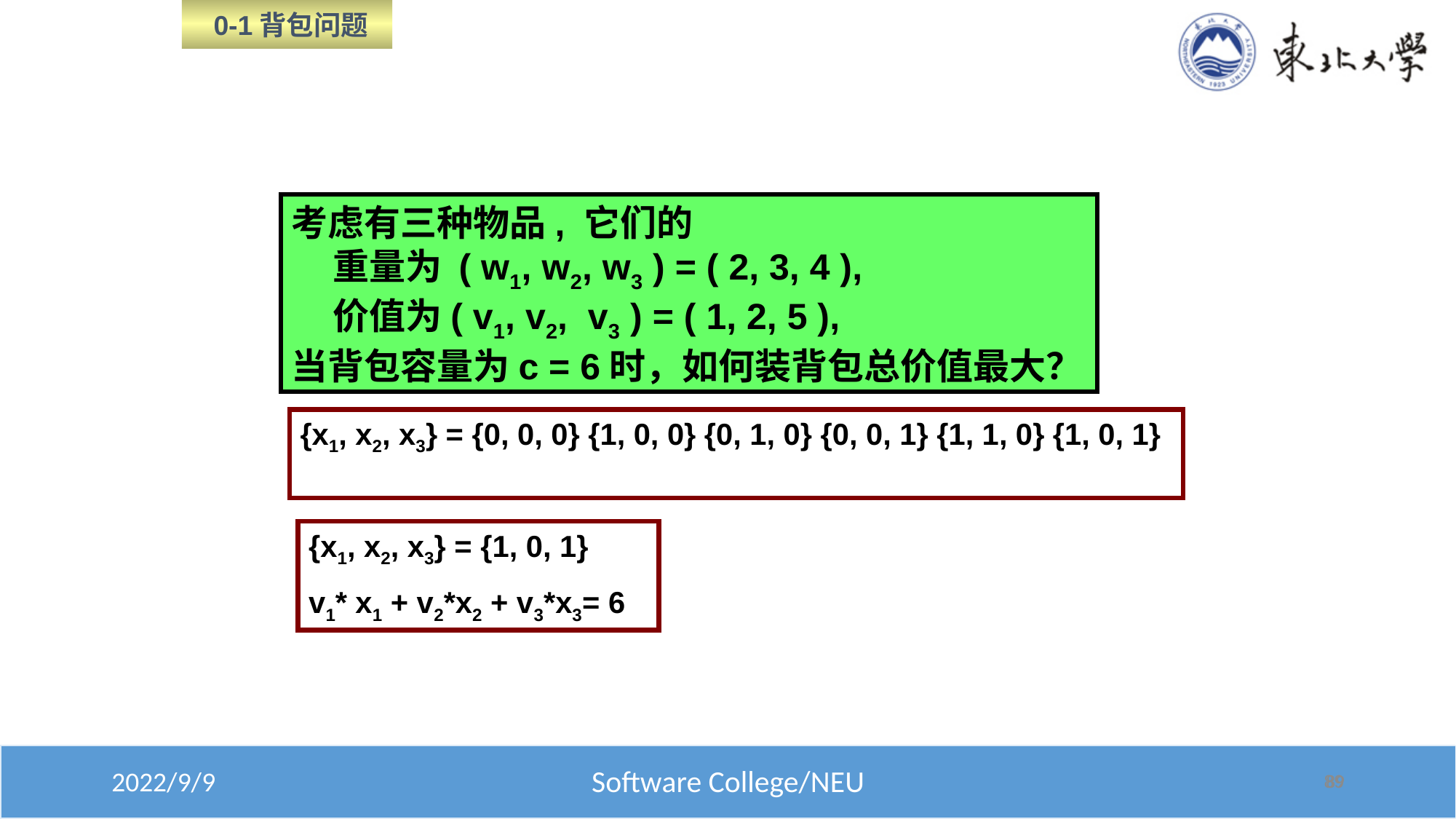

0-1背包问题
#
考虑有三种物品, 它们的
    重量为 ( w1, w2, w3 ) = ( 2, 3, 4 ),
    价值为( v1, v2,  v3 ) = ( 1, 2, 5 ),
当背包容量为c = 6时，如何装背包总价值最大？
{x1, x2, x3} = {0, 0, 0} {1, 0, 0} {0, 1, 0} {0, 0, 1} {1, 1, 0} {1, 0, 1}
{x1, x2, x3} = {1, 0, 1}
v1* x1 + v2*x2 + v3*x3= 6
89